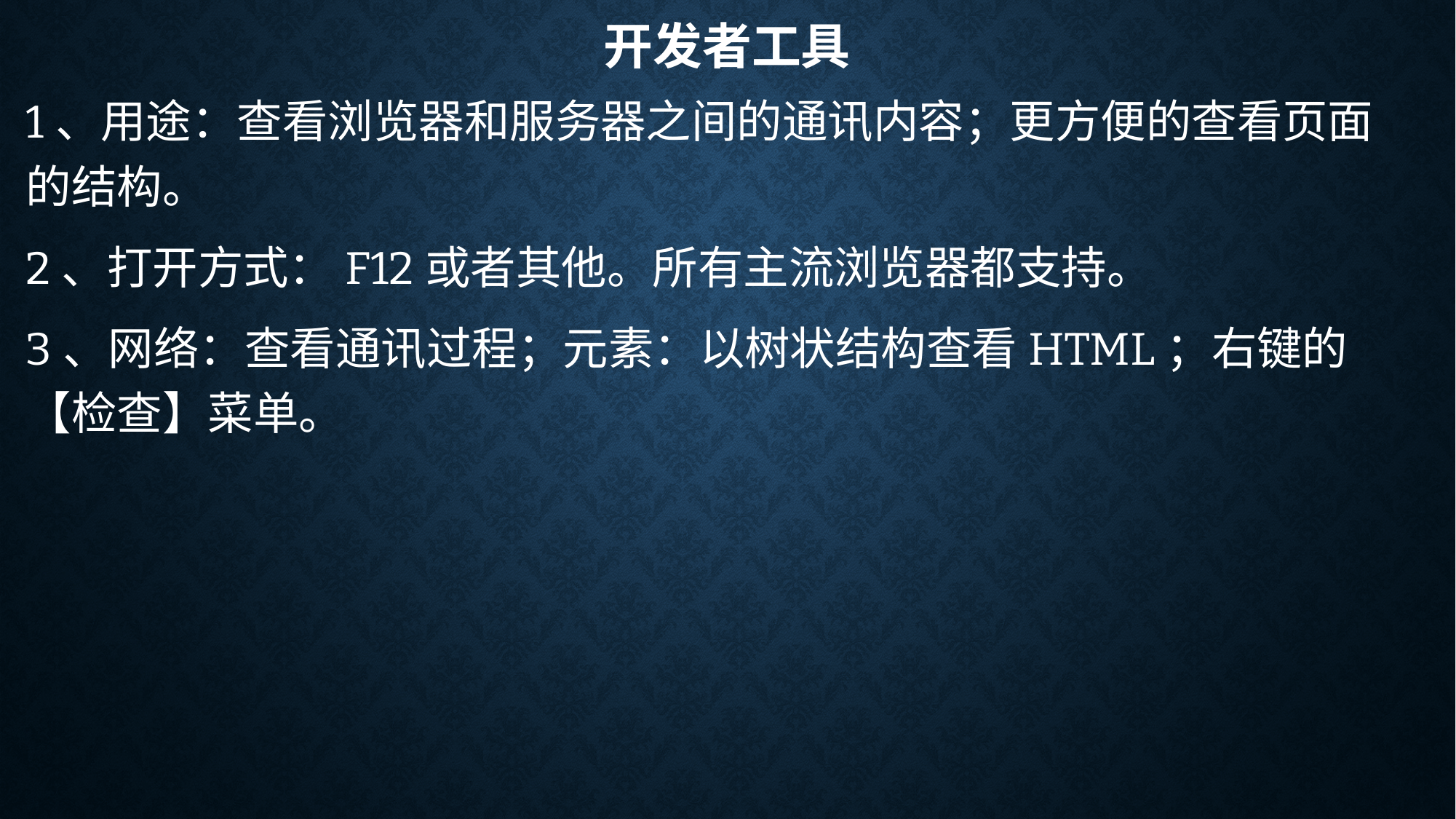

# 开发者工具
1、用途：查看浏览器和服务器之间的通讯内容；更方便的查看页面的结构。
2、打开方式：F12或者其他。所有主流浏览器都支持。
3、网络：查看通讯过程；元素：以树状结构查看HTML；右键的【检查】菜单。